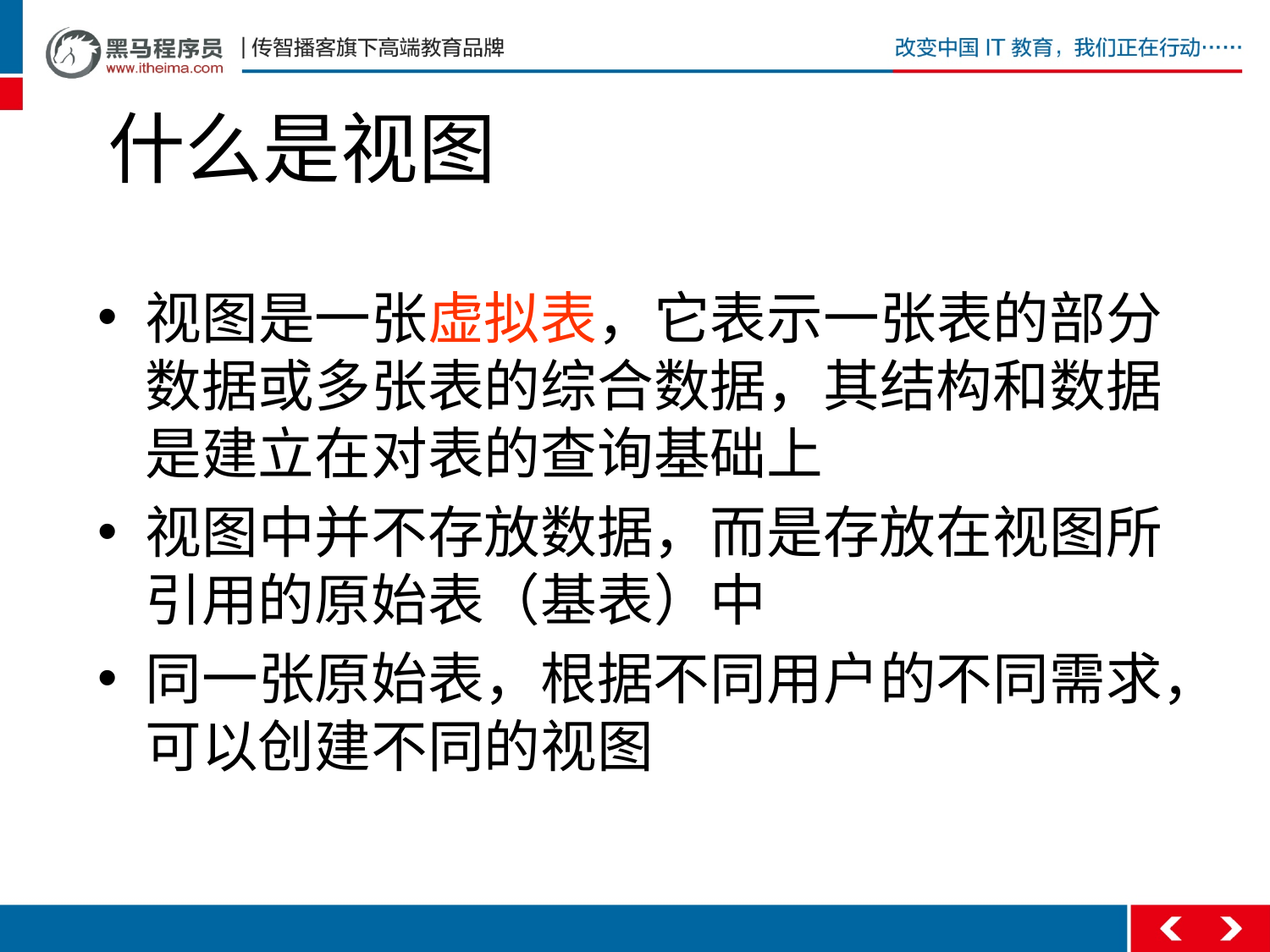

# 什么是视图
视图是一张虚拟表，它表示一张表的部分数据或多张表的综合数据，其结构和数据是建立在对表的查询基础上
视图中并不存放数据，而是存放在视图所引用的原始表（基表）中
同一张原始表，根据不同用户的不同需求，可以创建不同的视图